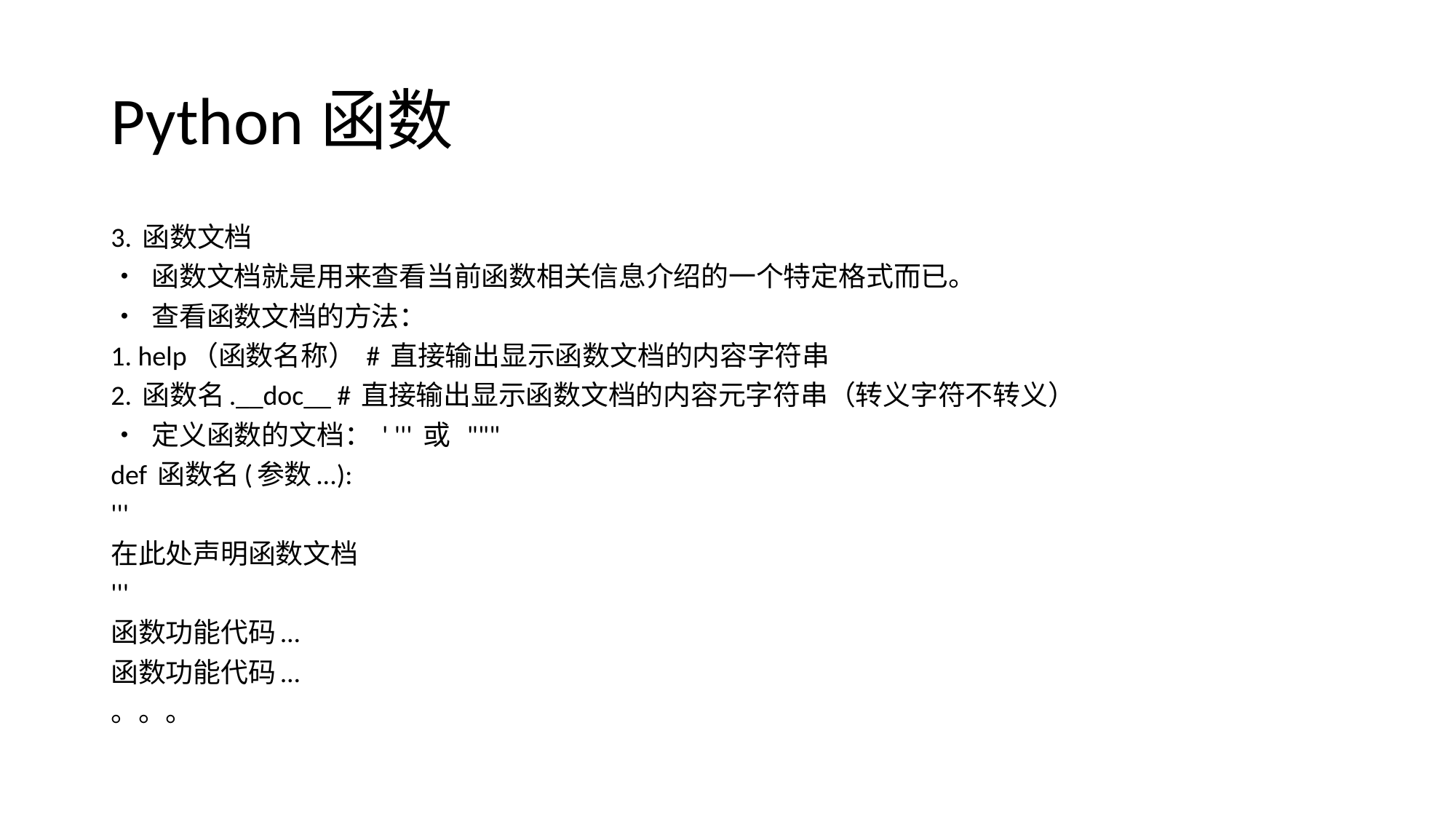

# Python函数
3. 函数文档
•  函数文档就是用来查看当前函数相关信息介绍的一个特定格式而已。
•  查看函数文档的方法：
1. help（函数名称） # 直接输出显示函数文档的内容字符串
2. 函数名.__doc__ # 直接输出显示函数文档的内容元字符串（转义字符不转义）
•  定义函数的文档： ' ''' 或  """
def 函数名(参数...):
'''
在此处声明函数文档
'''
函数功能代码...
函数功能代码...
。。。